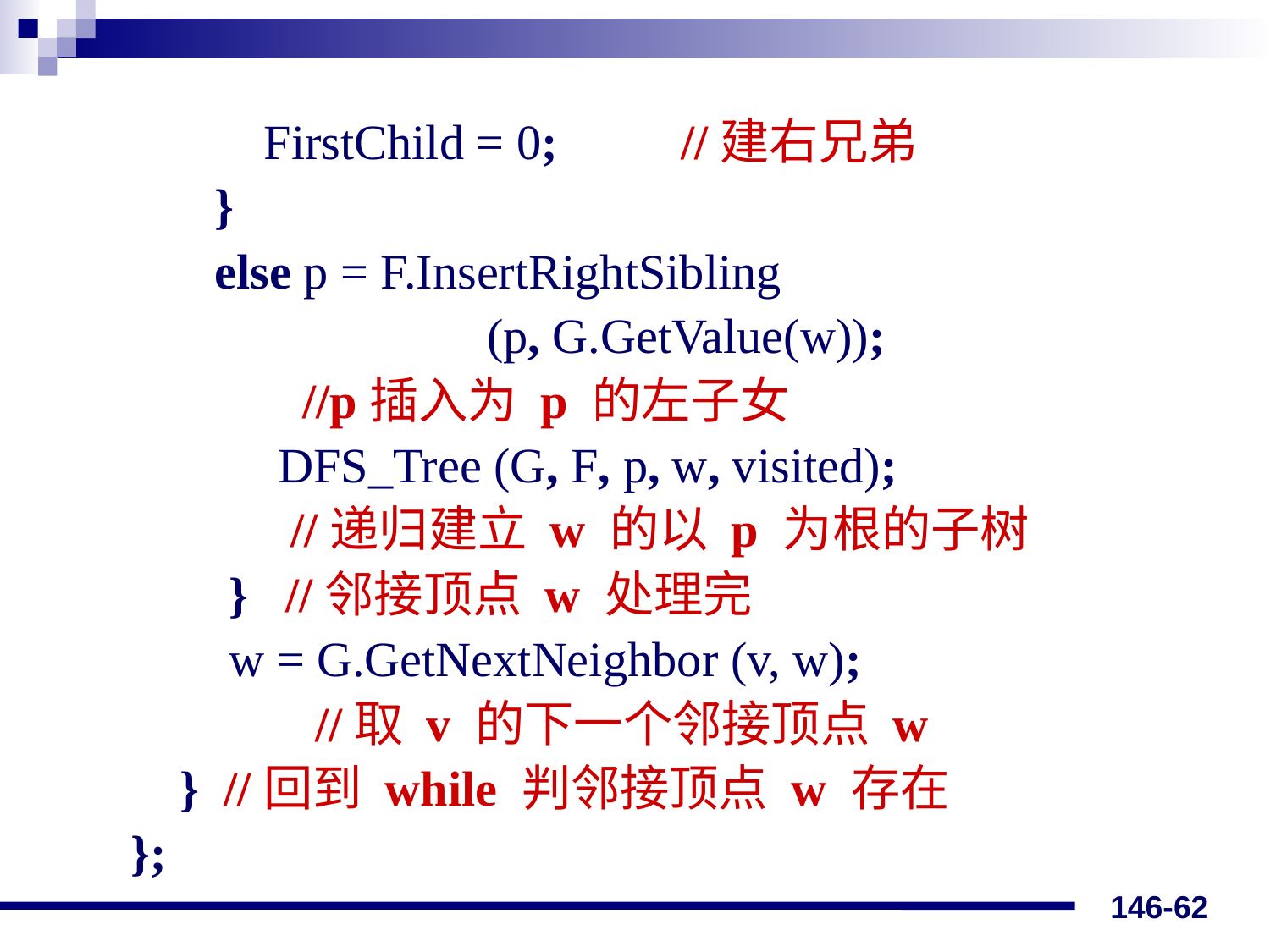

FirstChild = 0;          //建右兄弟
            }
            else p = F.InsertRightSibling
                             (p, G.GetValue(w));
              //p插入为 p 的左子女
            DFS_Tree (G, F, p, w, visited);
             //递归建立 w 的以 p 为根的子树
        }   //邻接顶点 w 处理完
        w = G.GetNextNeighbor (v, w);
               //取 v 的下一个邻接顶点 w
    }  //回到 while 判邻接顶点 w 存在
};
146-62